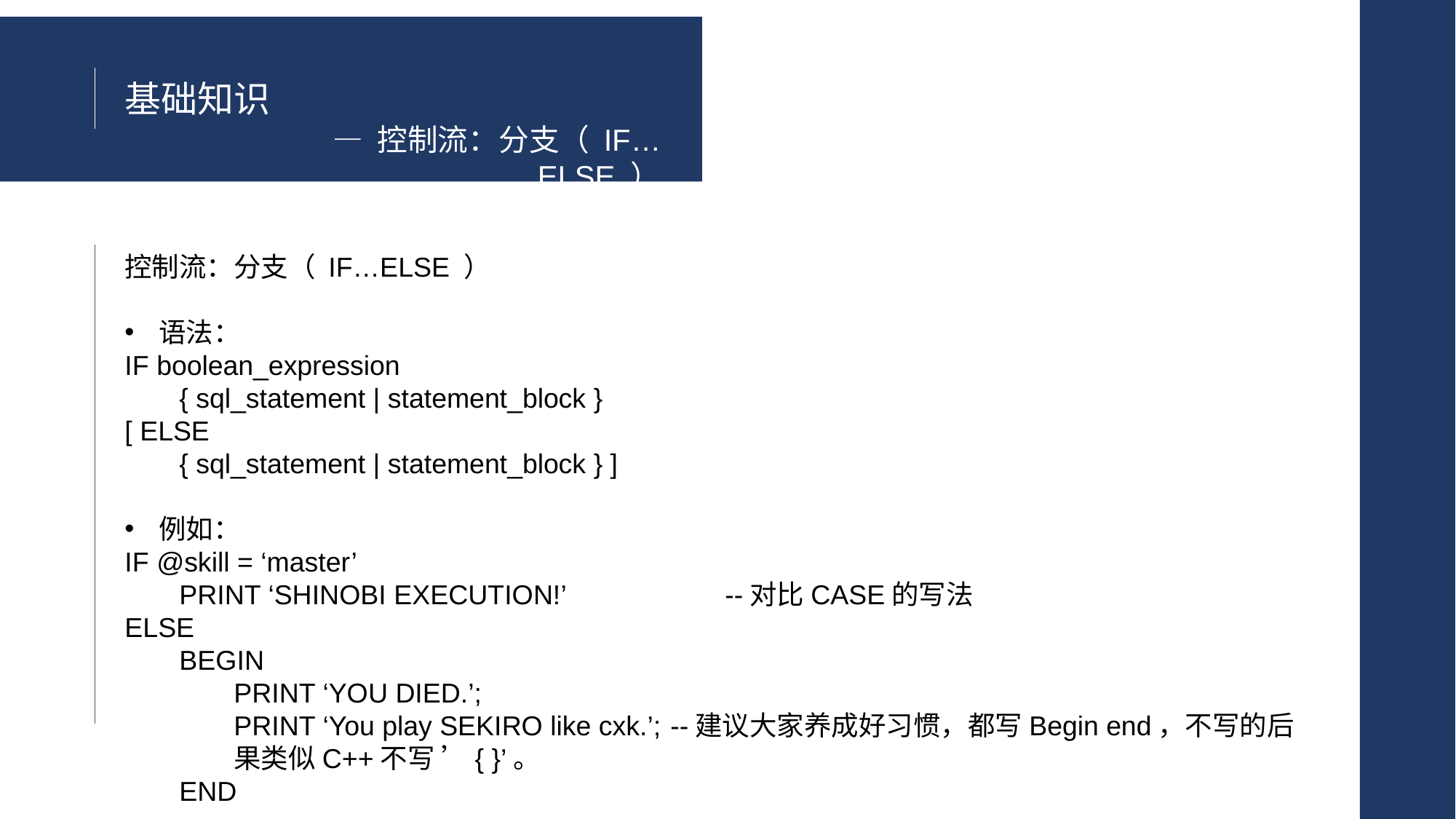

基础知识
— 控制流：分支（ IF…ELSE ）

控制流：分支（ IF…ELSE ）

语法：
IF boolean_expression
{ sql_statement | statement_block }
[ ELSE
{ sql_statement | statement_block } ]

例如：
IF @skill = ‘master’
PRINT ‘SHINOBI EXECUTION!’		--对比CASE的写法
ELSE
BEGIN
PRINT ‘YOU DIED.’;
PRINT ‘You play SEKIRO like cxk.’;	--建议大家养成好习惯，都写Begin end，不写的后果类似C++不写 ’{ }’。
END